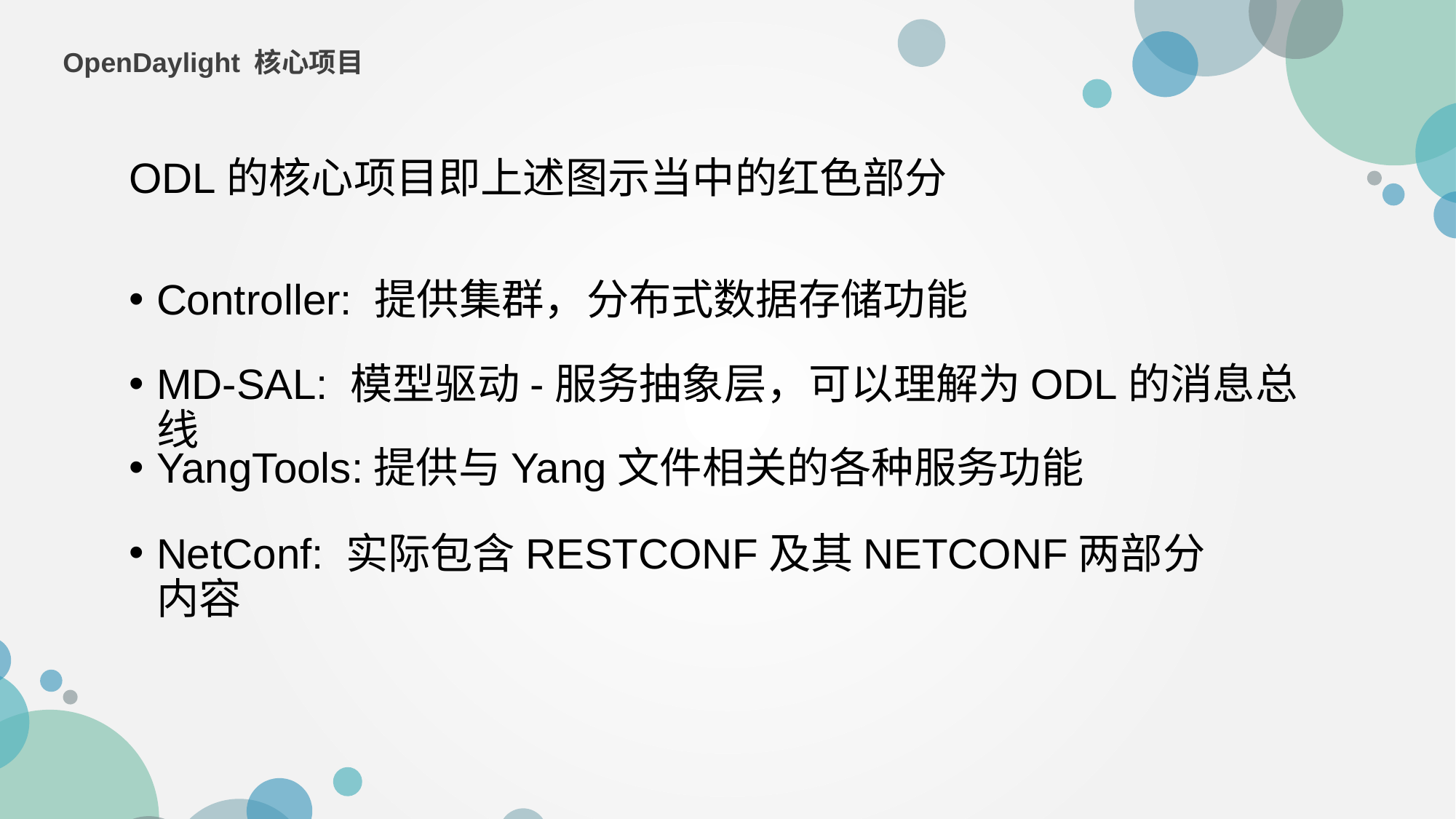

OpenDaylight 核心项目
ODL的核心项目即上述图示当中的红色部分
Controller: 提供集群，分布式数据存储功能
MD-SAL: 模型驱动-服务抽象层，可以理解为ODL的消息总线
YangTools:提供与Yang文件相关的各种服务功能
NetConf: 实际包含RESTCONF及其NETCONF两部分内容